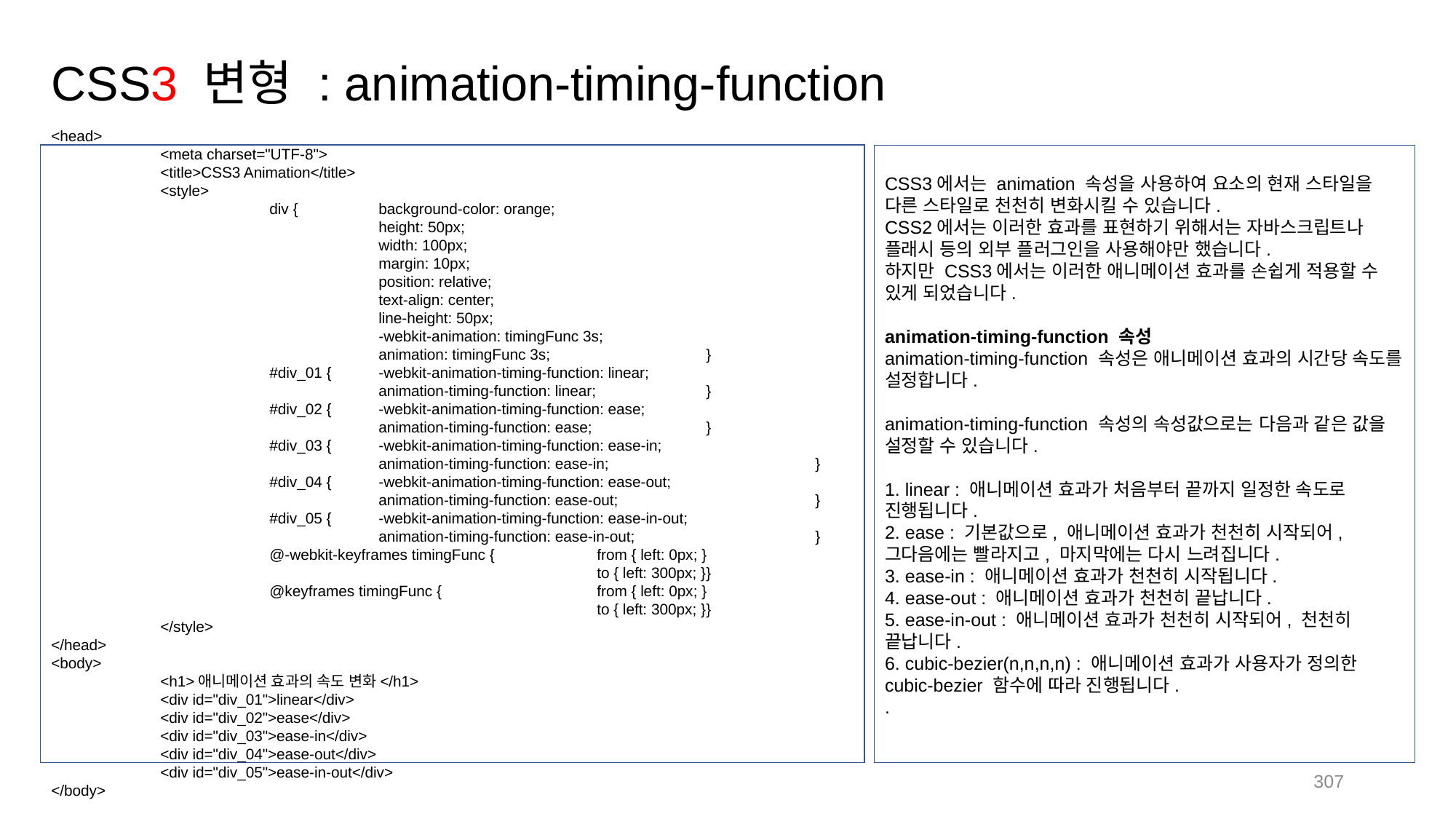

# CSS3 변형 : animation-timing-function

<head>
	<meta charset="UTF-8">
	<title>CSS3 Animation</title>
	<style>
		div {	background-color: orange;
			height: 50px;
			width: 100px;
			margin: 10px;
			position: relative;
			text-align: center;
			line-height: 50px;
			-webkit-animation: timingFunc 3s;
			animation: timingFunc 3s;		}
		#div_01 {	-webkit-animation-timing-function: linear;
			animation-timing-function: linear;		}
		#div_02 {	-webkit-animation-timing-function: ease;
			animation-timing-function: ease;		}
		#div_03 {	-webkit-animation-timing-function: ease-in;
			animation-timing-function: ease-in;		}
		#div_04 {	-webkit-animation-timing-function: ease-out;
			animation-timing-function: ease-out;		}
		#div_05 {	-webkit-animation-timing-function: ease-in-out;
			animation-timing-function: ease-in-out;		}
		@-webkit-keyframes timingFunc {	from { left: 0px; }
					to { left: 300px; }	}
		@keyframes timingFunc {		from { left: 0px; }
					to { left: 300px; }	}
	</style>
</head>
<body>
	<h1>애니메이션 효과의 속도 변화</h1>
	<div id="div_01">linear</div>
	<div id="div_02">ease</div>
	<div id="div_03">ease-in</div>
	<div id="div_04">ease-out</div>
	<div id="div_05">ease-in-out</div>
</body>

CSS3에서는 animation 속성을 사용하여 요소의 현재 스타일을 다른 스타일로 천천히 변화시킬 수 있습니다.
CSS2에서는 이러한 효과를 표현하기 위해서는 자바스크립트나 플래시 등의 외부 플러그인을 사용해야만 했습니다.
하지만 CSS3에서는 이러한 애니메이션 효과를 손쉽게 적용할 수 있게 되었습니다.

animation-timing-function 속성
animation-timing-function 속성은 애니메이션 효과의 시간당 속도를 설정합니다.

animation-timing-function 속성의 속성값으로는 다음과 같은 값을 설정할 수 있습니다.

1. linear : 애니메이션 효과가 처음부터 끝까지 일정한 속도로 진행됩니다.
2. ease : 기본값으로, 애니메이션 효과가 천천히 시작되어, 그다음에는 빨라지고, 마지막에는 다시 느려집니다.
3. ease-in : 애니메이션 효과가 천천히 시작됩니다.
4. ease-out : 애니메이션 효과가 천천히 끝납니다.
5. ease-in-out : 애니메이션 효과가 천천히 시작되어, 천천히 끝납니다.
6. cubic-bezier(n,n,n,n) : 애니메이션 효과가 사용자가 정의한 cubic-bezier 함수에 따라 진행됩니다.
.
307